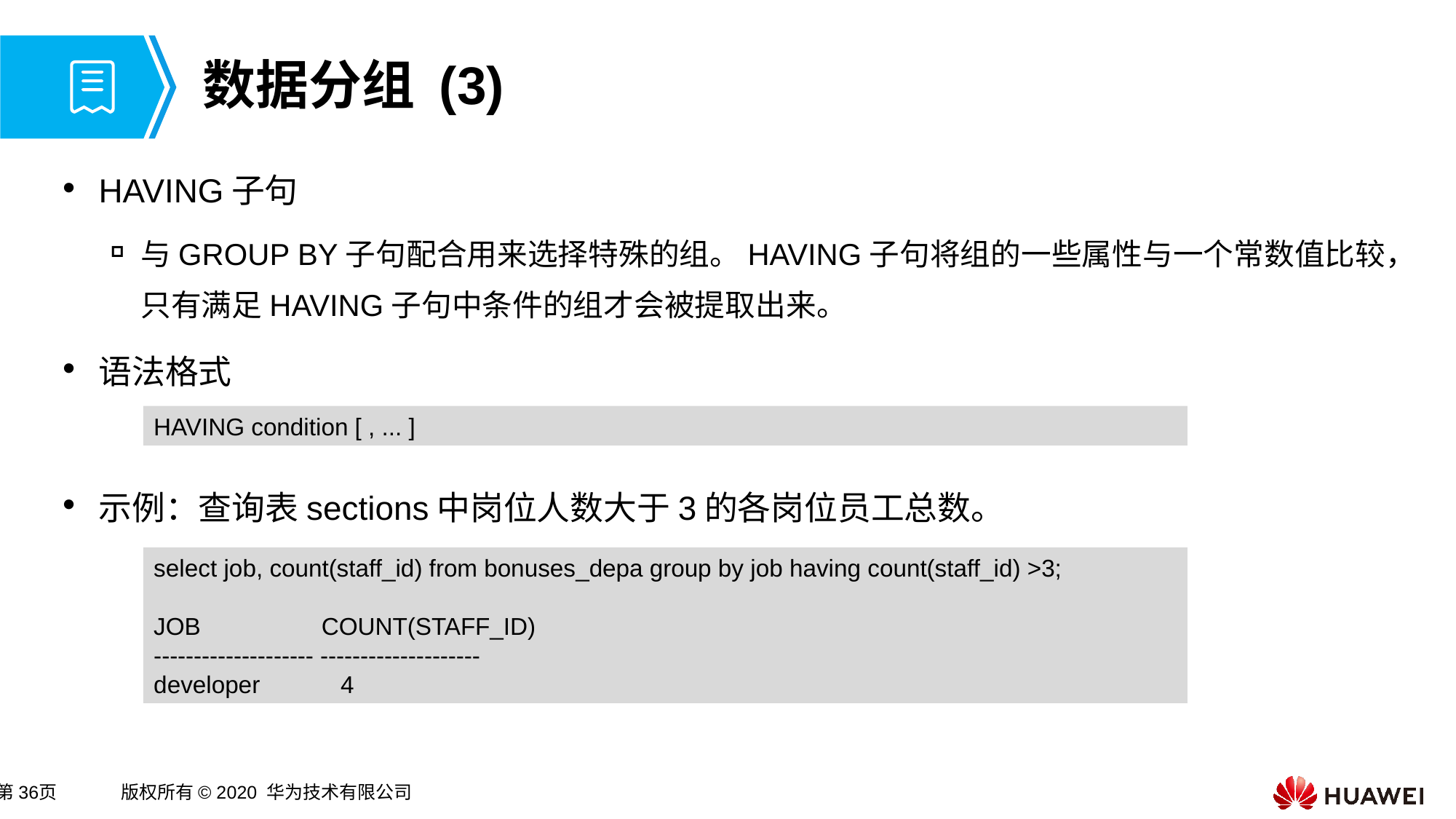

# 数据分组 (3)
HAVING子句
与GROUP BY子句配合用来选择特殊的组。HAVING子句将组的一些属性与一个常数值比较，只有满足HAVING子句中条件的组才会被提取出来。
语法格式

示例：查询表sections中岗位人数大于3的各岗位员工总数。

HAVING condition [ , ... ]
select job, count(staff_id) from bonuses_depa group by job having count(staff_id) >3;

JOB                  COUNT(STAFF_ID)
-------------------- --------------------
developer            4